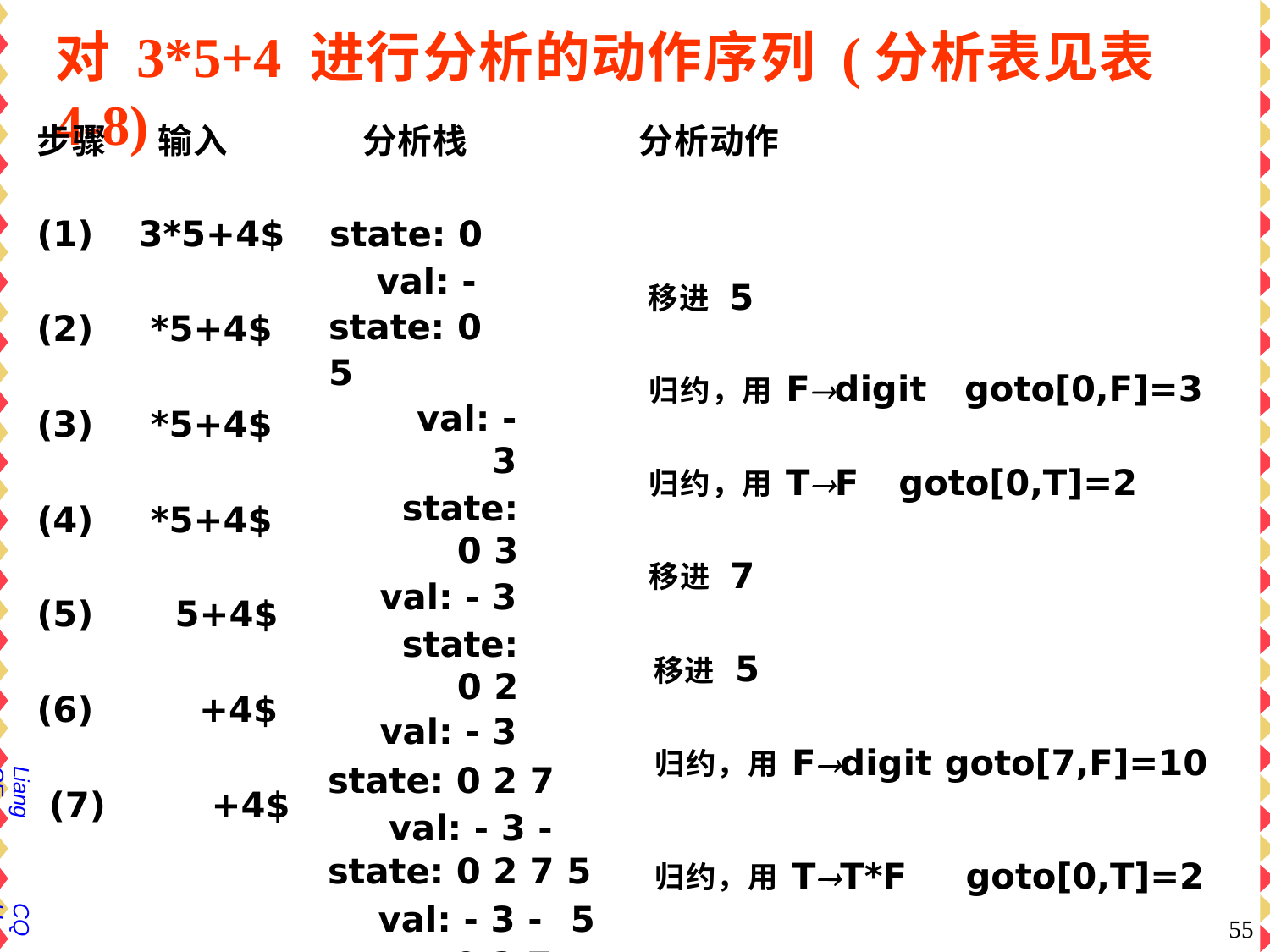

# 对 3*5+4 进行分析的动作序列 (分析表见表4-8)
步骤	输入	分析栈	分析动作
state: 0
val: -  state: 0 5
val: -	3
state: 0 3
val: - 3
state: 0 2
val: - 3
state: 0 2 7  val: - 3 -
state: 0 2 7 5
val: - 3 -	5
state: 0 2 7 10
val: - 3 -	5
(1)	3*5+4$

(2)	*5+4$

(3)	*5+4$

(4)	*5+4$

(5)	5+4$

(6)	+4$

(7)	+4$
移进 5
归约，用F→digit	goto[0,F]=3
归约，用T→F	goto[0,T]=2
移进 7
移进 5
归约，用F→digit goto[7,F]=10

归约，用T→T*F	goto[0,T]=2
Liang GE
CQU
55